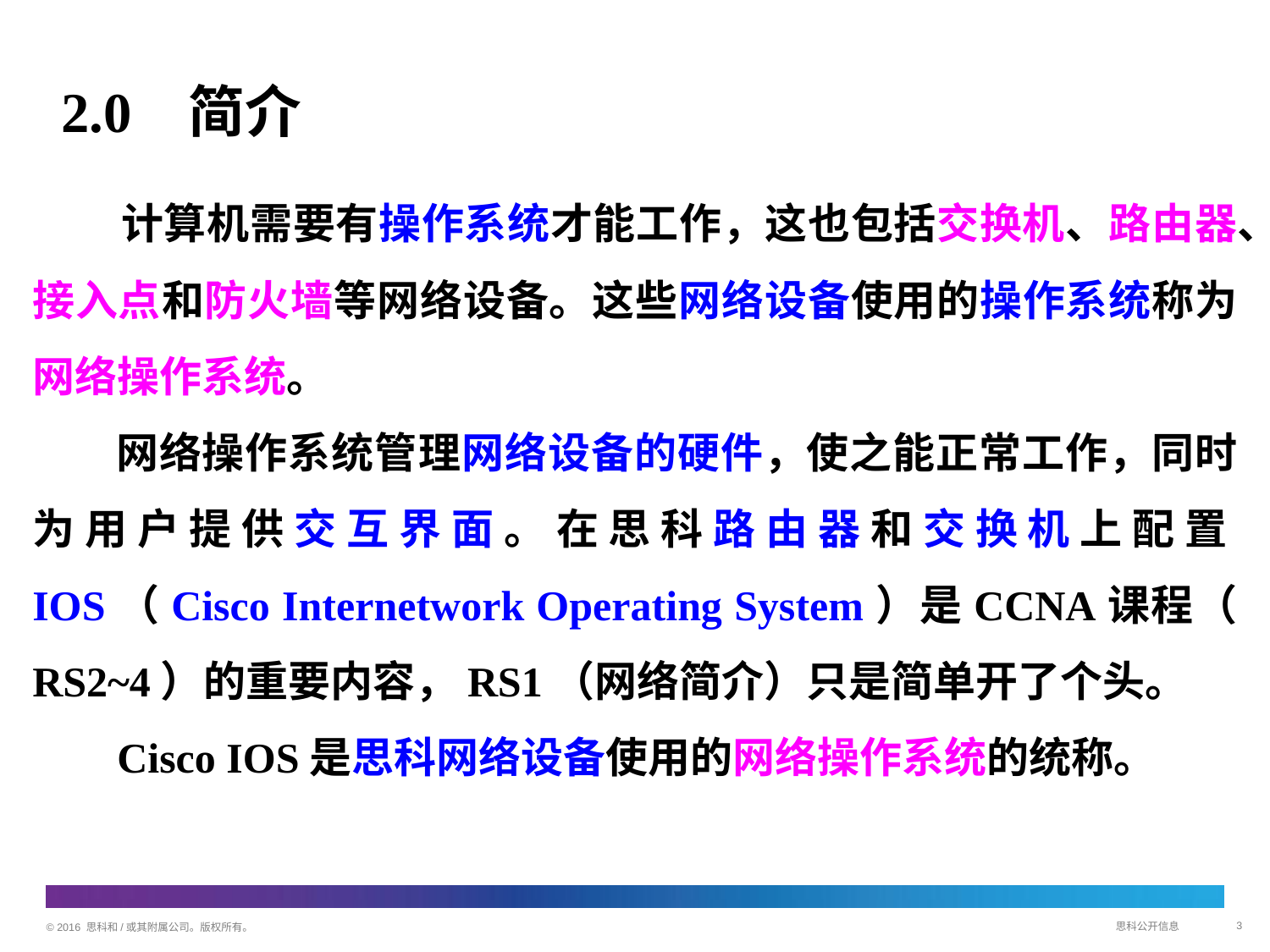

# 2.0   简介
       计算机需要有操作系统才能工作，这也包括交换机、路由器、接入点和防火墙等网络设备。这些网络设备使用的操作系统称为网络操作系统。
       网络操作系统管理网络设备的硬件，使之能正常工作，同时为用户提供交互界面。在思科路由器和交换机上配置IOS（Cisco Internetwork Operating System）是CCNA课程（ RS2~4）的重要内容，RS1（网络简介）只是简单开了个头。
        Cisco IOS是思科网络设备使用的网络操作系统的统称。